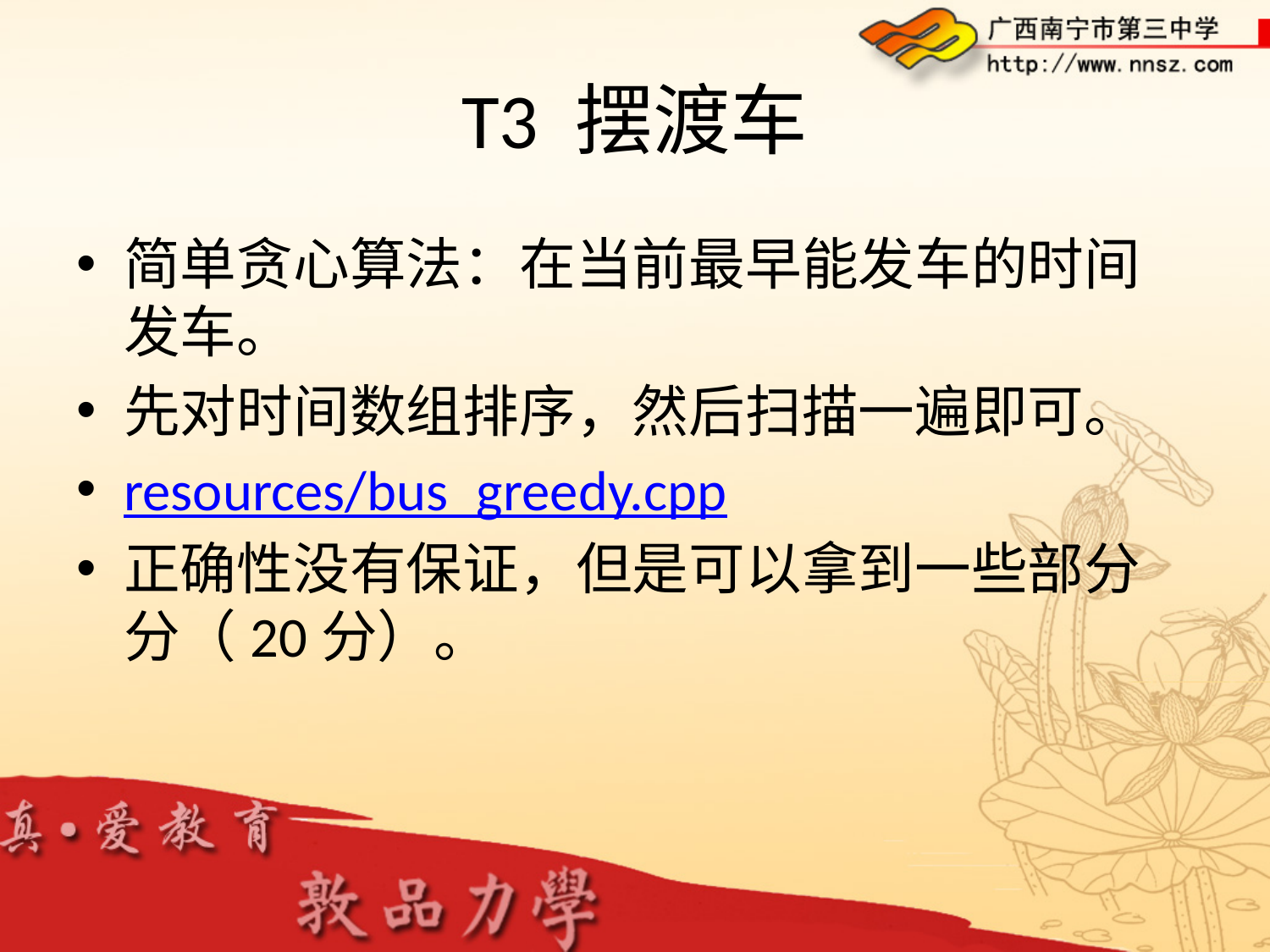

# T3 摆渡车
简单贪心算法：在当前最早能发车的时间发车。
先对时间数组排序，然后扫描一遍即可。
resources/bus_greedy.cpp
正确性没有保证，但是可以拿到一些部分分（20分）。